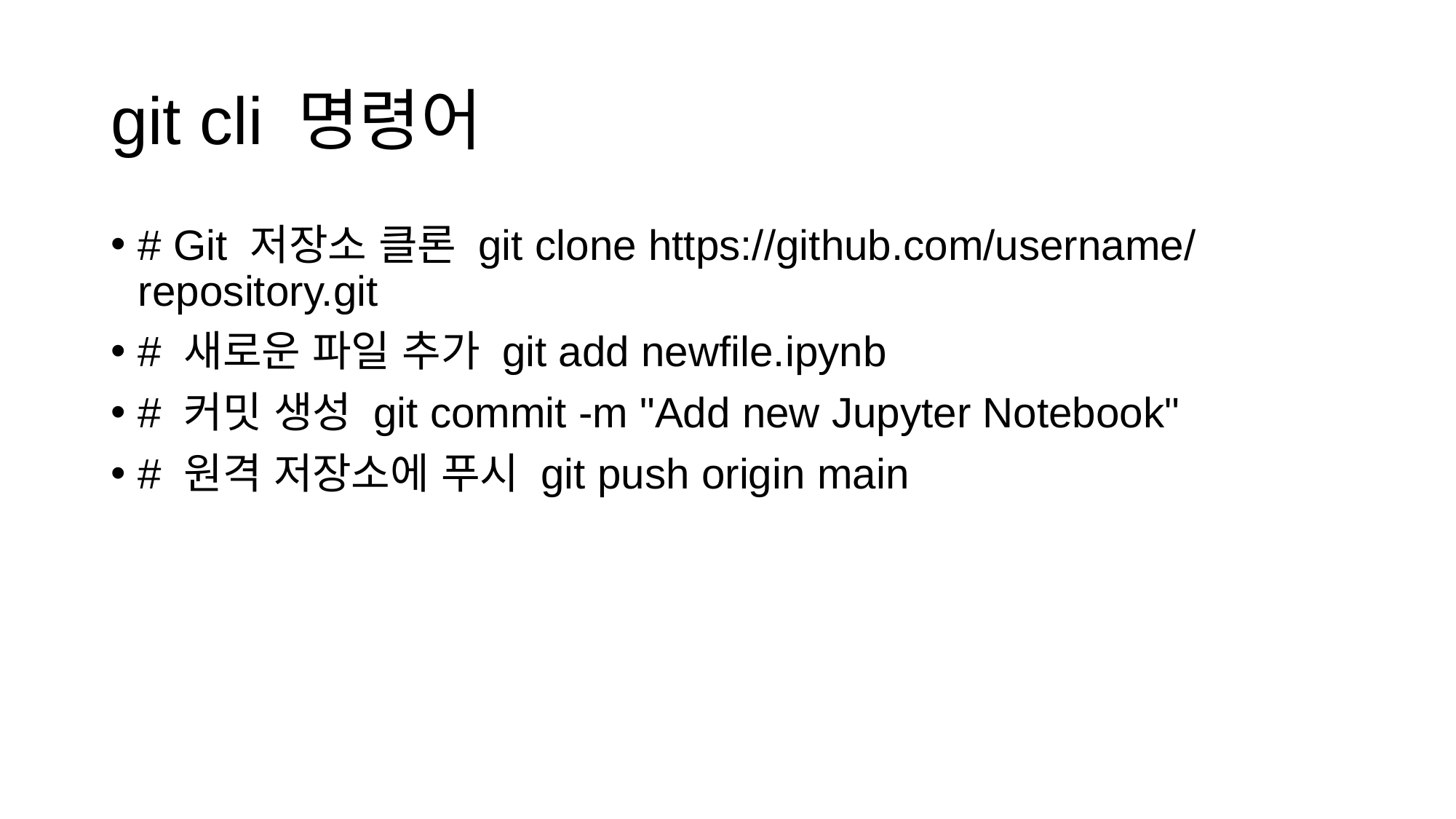

# git cli 명령어
# Git 저장소 클론 git clone https://github.com/username/repository.git
# 새로운 파일 추가 git add newfile.ipynb
# 커밋 생성 git commit -m "Add new Jupyter Notebook"
# 원격 저장소에 푸시 git push origin main